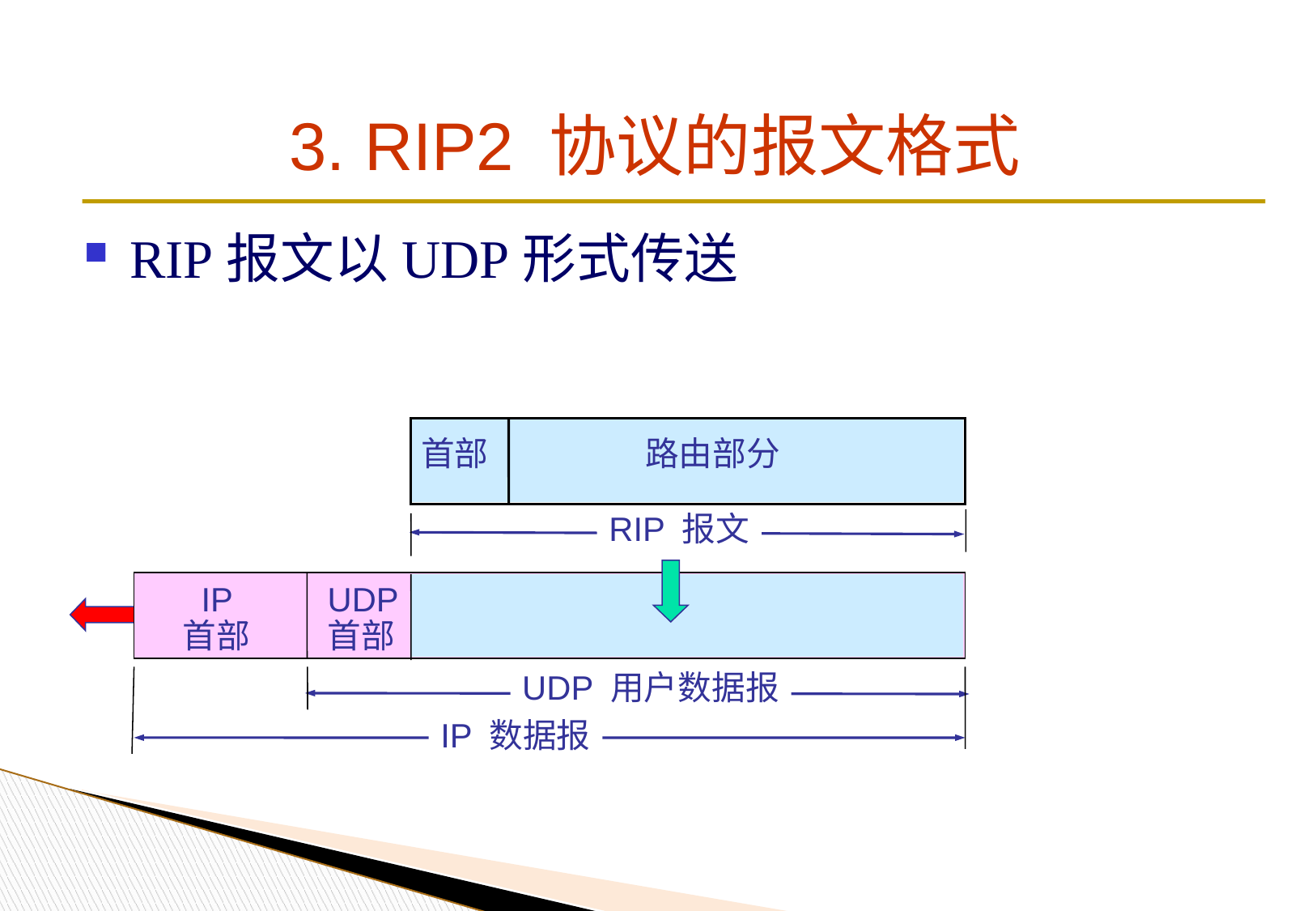

# 3. RIP2 协议的报文格式
RIP报文以UDP形式传送

首部
路由部分
RIP 报文

  IP
首部
UDP
首部

UDP 用户数据报

IP 数据报